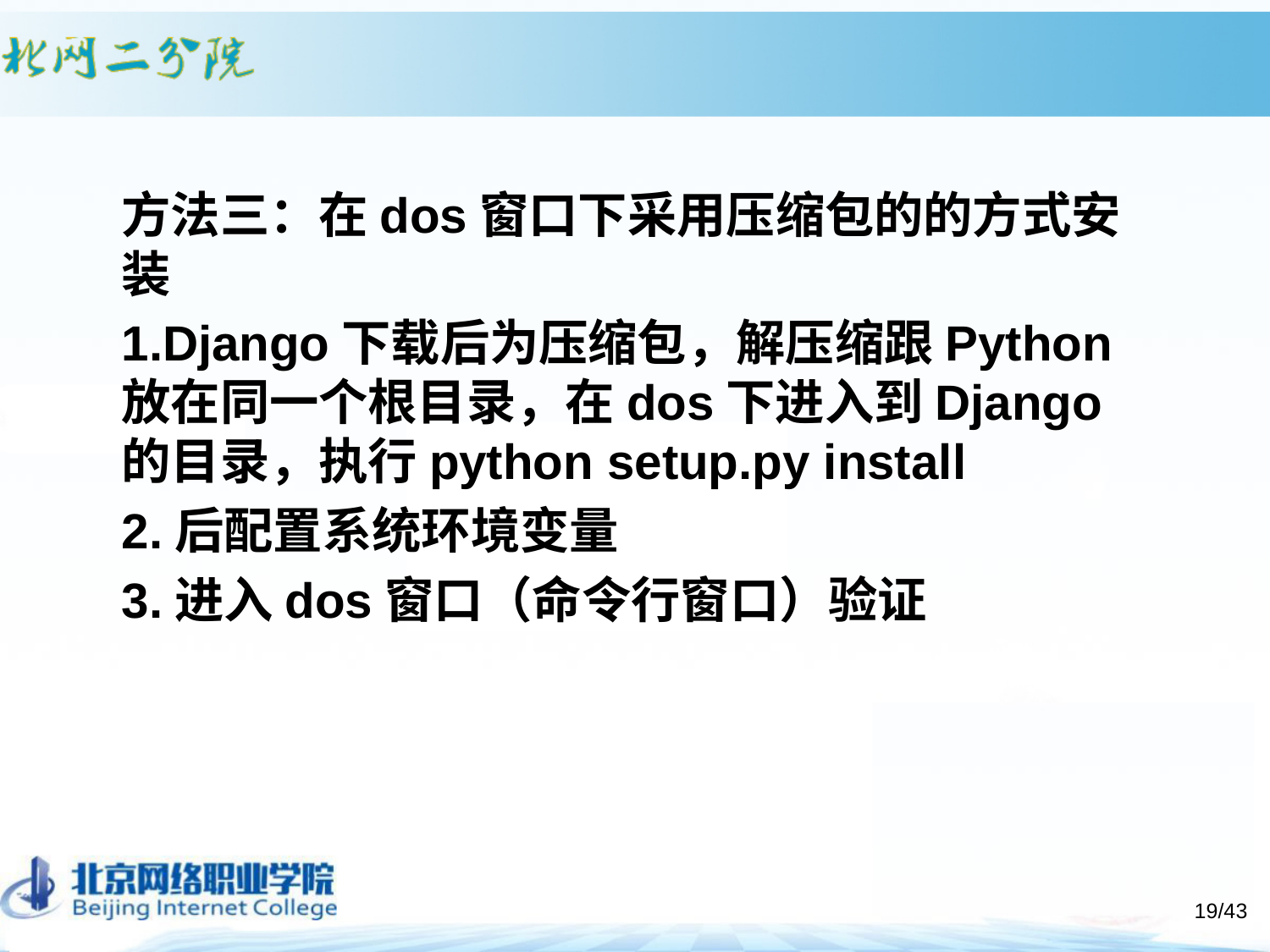

#
方法三：在dos窗口下采用压缩包的的方式安装
1.Django下载后为压缩包，解压缩跟Python放在同一个根目录，在dos下进入到Django的目录，执行python setup.py install
2.后配置系统环境变量
3.进入dos窗口（命令行窗口）验证
19/43